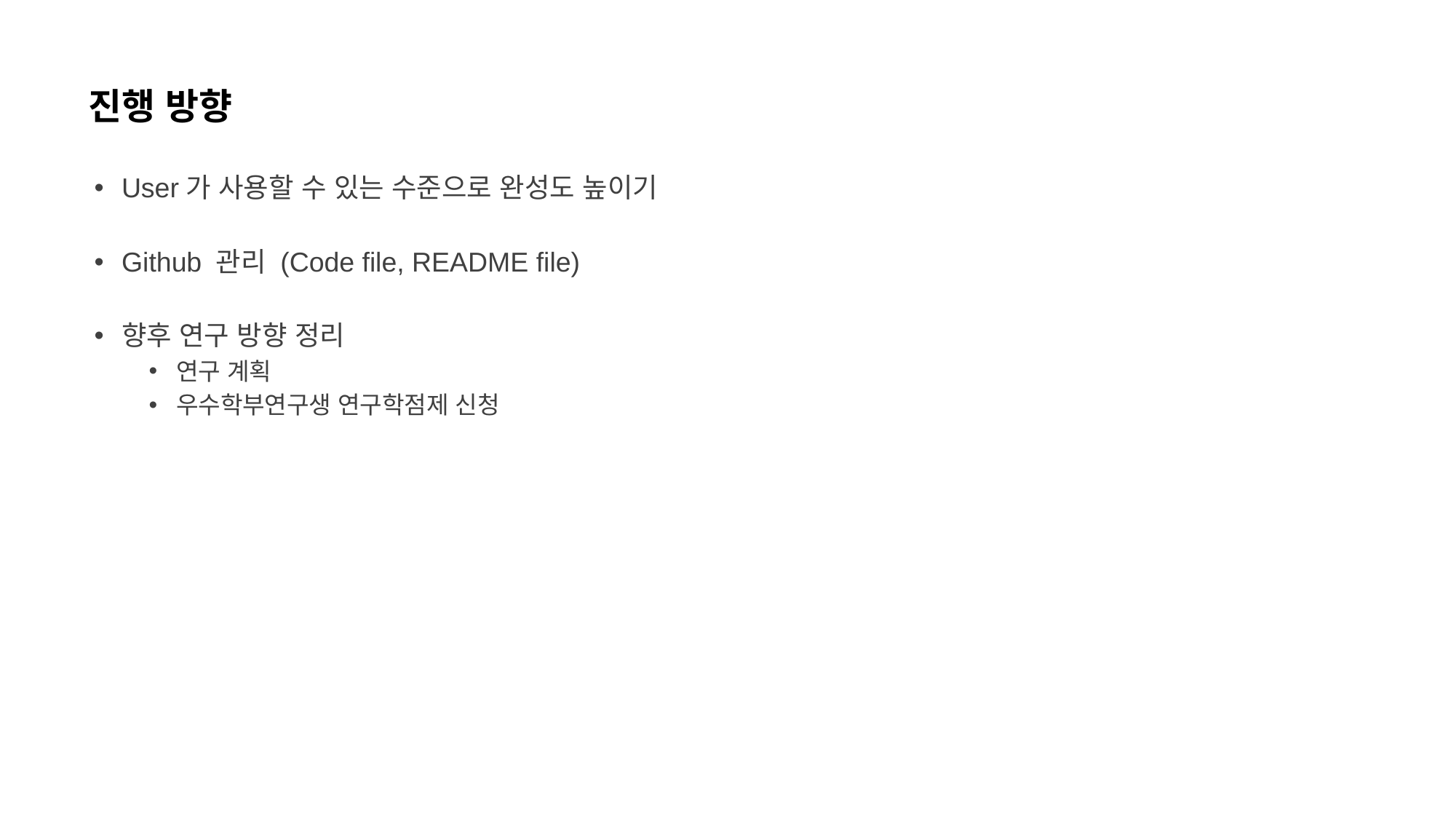

# 진행 방향
User가 사용할 수 있는 수준으로 완성도 높이기

Github 관리 (Code file, README file)

향후 연구 방향 정리
연구 계획
우수학부연구생 연구학점제 신청